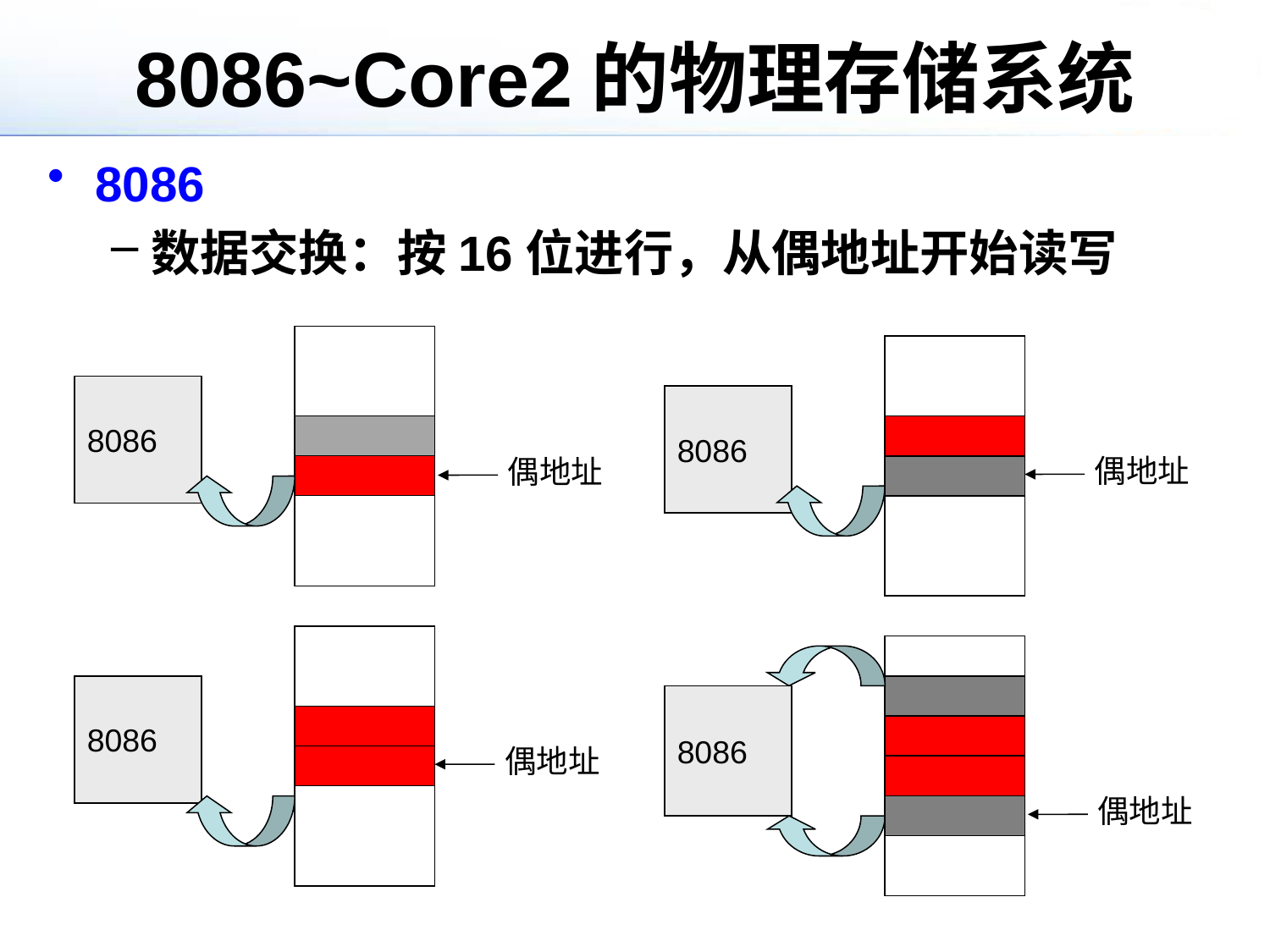

# 8086~Core2的物理存储系统
8086
数据交换：按16位进行，从偶地址开始读写

8086

偶地址

8086

偶地址

8086

偶地址

8086

偶地址